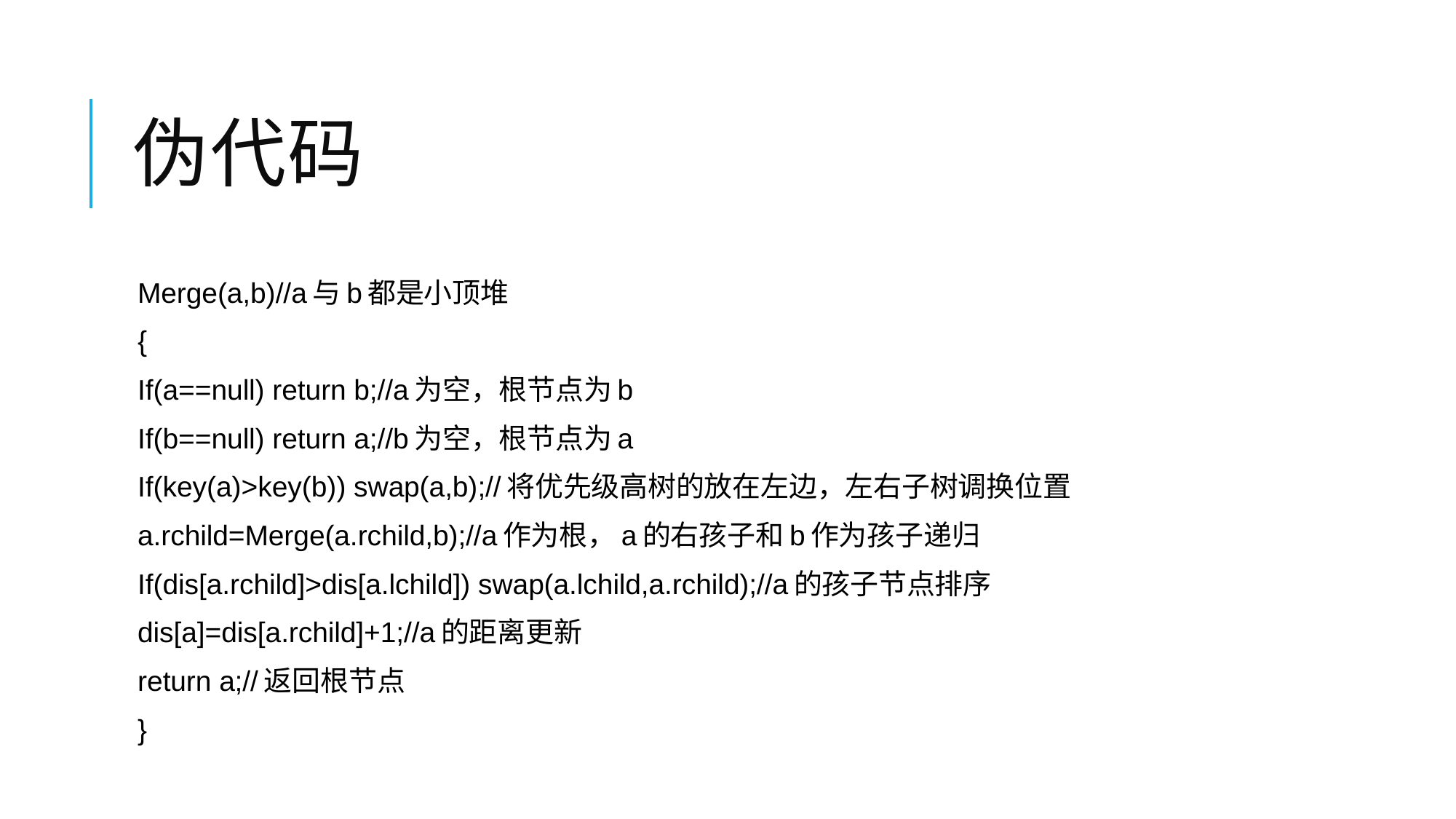

# 伪代码
Merge(a,b)//a与b都是小顶堆
{
If(a==null) return b;//a为空，根节点为b
If(b==null) return a;//b为空，根节点为a
If(key(a)>key(b)) swap(a,b);//将优先级高树的放在左边，左右子树调换位置
a.rchild=Merge(a.rchild,b);//a作为根，a的右孩子和b作为孩子递归
If(dis[a.rchild]>dis[a.lchild]) swap(a.lchild,a.rchild);//a的孩子节点排序
dis[a]=dis[a.rchild]+1;//a的距离更新
return a;//返回根节点
}